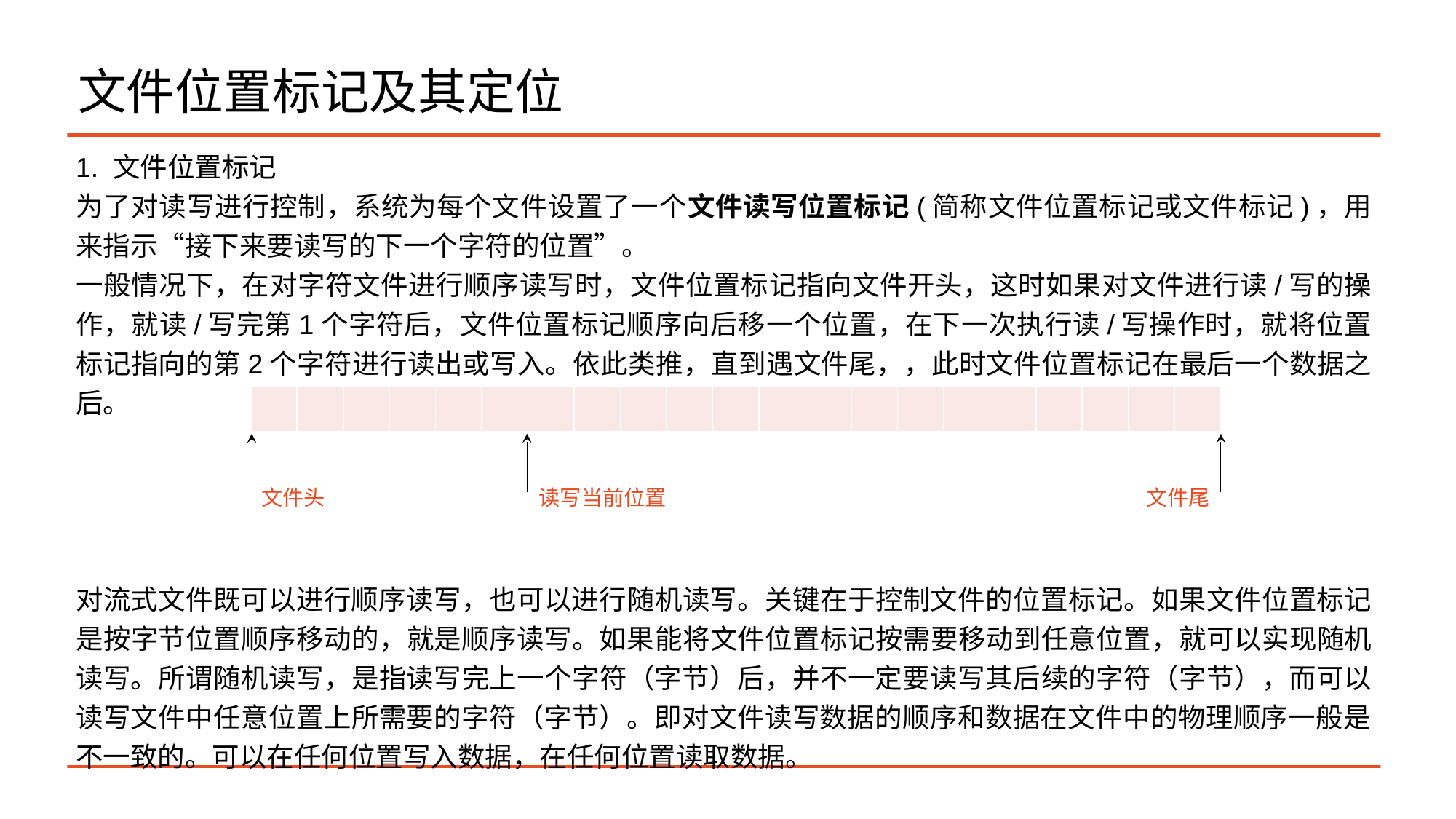

# 文件位置标记及其定位
1. 文件位置标记
为了对读写进行控制，系统为每个文件设置了一个文件读写位置标记(简称文件位置标记或文件标记)，用来指示“接下来要读写的下一个字符的位置”。
一般情况下，在对字符文件进行顺序读写时，文件位置标记指向文件开头，这时如果对文件进行读/写的操作，就读/写完第1个字符后，文件位置标记顺序向后移一个位置，在下一次执行读/写操作时，就将位置标记指向的第2个字符进行读出或写入。依此类推，直到遇文件尾，，此时文件位置标记在最后一个数据之后。

对流式文件既可以进行顺序读写，也可以进行随机读写。关键在于控制文件的位置标记。如果文件位置标记是按字节位置顺序移动的，就是顺序读写。如果能将文件位置标记按需要移动到任意位置，就可以实现随机读写。所谓随机读写，是指读写完上一个字符（字节）后，并不一定要读写其后续的字符（字节），而可以读写文件中任意位置上所需要的字符（字节）。即对文件读写数据的顺序和数据在文件中的物理顺序一般是不一致的。可以在任何位置写入数据，在任何位置读取数据。
|  |  |  |  |  |  |  |  |  |  |  |  |  |  |  |  |  |  |  |  |  |
| --- | --- | --- | --- | --- | --- | --- | --- | --- | --- | --- | --- | --- | --- | --- | --- | --- | --- | --- | --- | --- |
|  |  |  |  |  |  |  |  |  |  |  |  |  |  |  |  |  |  |  |  |  |
| 文件头 |  |  |  |  |  | 读写当前位置 |  |  |  |  |  |  |  |  |  |  |  |  | 文件尾 |  |